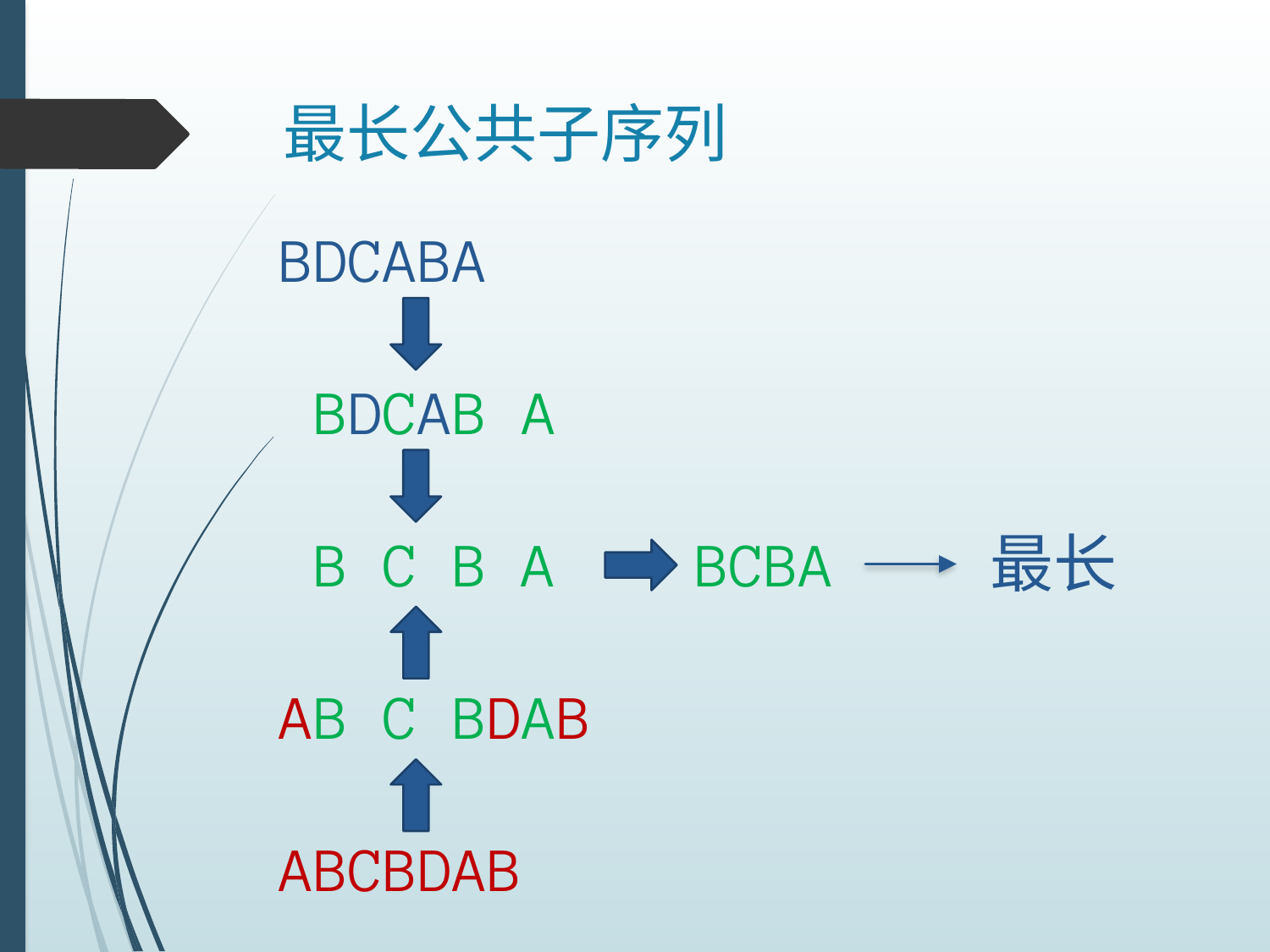

# 最长公共子序列
BDCABA

 BDCAB A

 B C B A    BCBA    最长

AB C BDAB

ABCBDAB